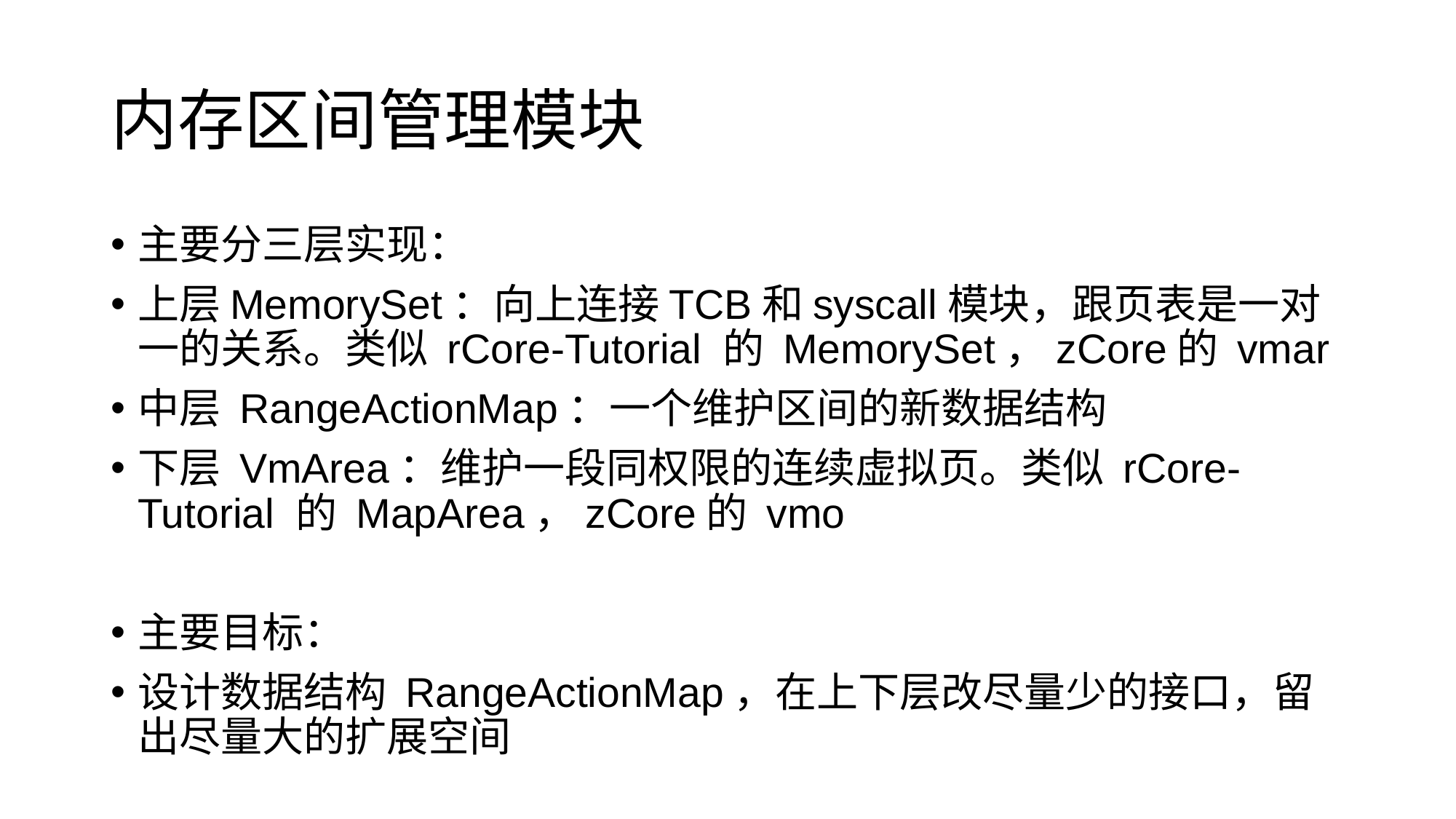

# 内存区间管理模块
主要分三层实现：
上层MemorySet：向上连接TCB和syscall模块，跟页表是一对一的关系。类似 rCore-Tutorial 的 MemorySet，zCore的 vmar
中层 RangeActionMap：一个维护区间的新数据结构
下层 VmArea：维护一段同权限的连续虚拟页。类似 rCore-Tutorial 的 MapArea，zCore的 vmo

主要目标：
设计数据结构 RangeActionMap，在上下层改尽量少的接口，留出尽量大的扩展空间